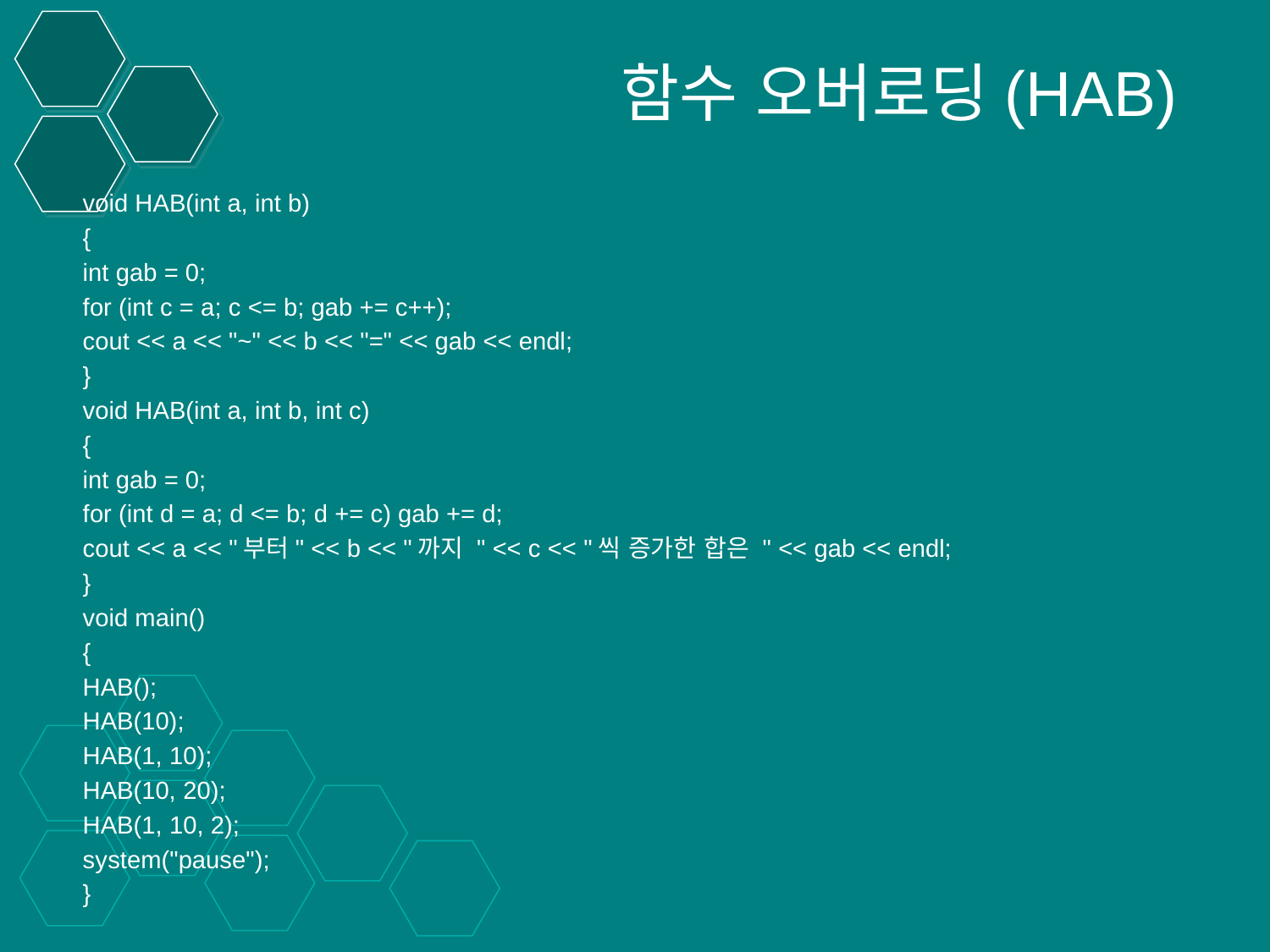

# 함수 오버로딩(HAB)
void HAB(int a, int b)
{
int gab = 0;
for (int c = a; c <= b; gab += c++);
cout << a << "~" << b << "=" << gab << endl;
}
void HAB(int a, int b, int c)
{
int gab = 0;
for (int d = a; d <= b; d += c) gab += d;
cout << a << "부터" << b << "까지 " << c << "씩 증가한 합은 " << gab << endl;
}
void main()
{
HAB();
HAB(10);
HAB(1, 10);
HAB(10, 20);
HAB(1, 10, 2);
system("pause");
}